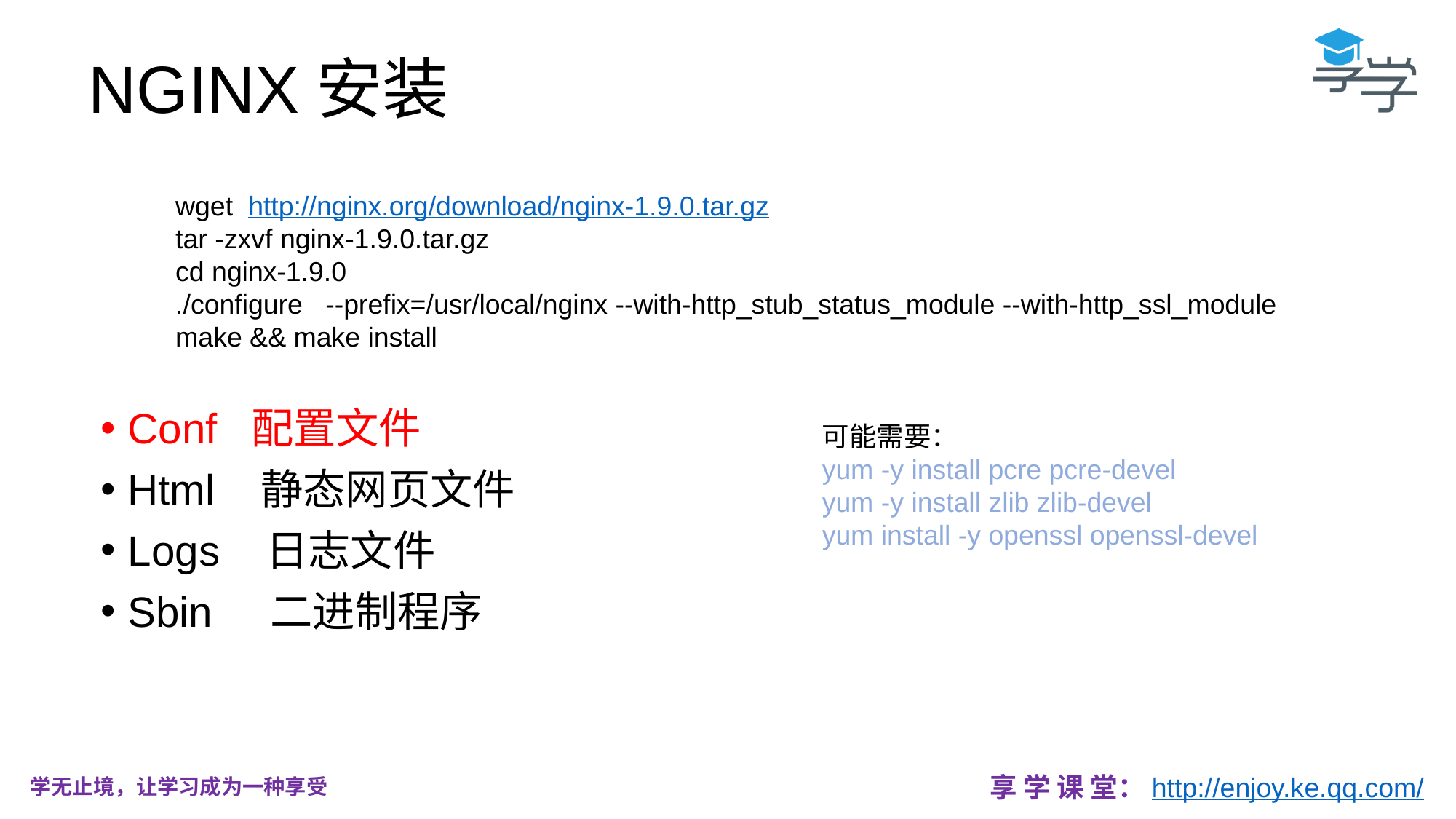

NGINX安装
wget  http://nginx.org/download/nginx-1.9.0.tar.gz
tar -zxvf nginx-1.9.0.tar.gz
cd nginx-1.9.0
./configure   --prefix=/usr/local/nginx --with-http_stub_status_module --with-http_ssl_module
make && make install

Conf  配置文件
Html   静态网页文件
Logs   日志文件
Sbin    二进制程序
可能需要：
yum -y install pcre pcre-devel
yum -y install zlib zlib-devel
yum install -y openssl openssl-devel